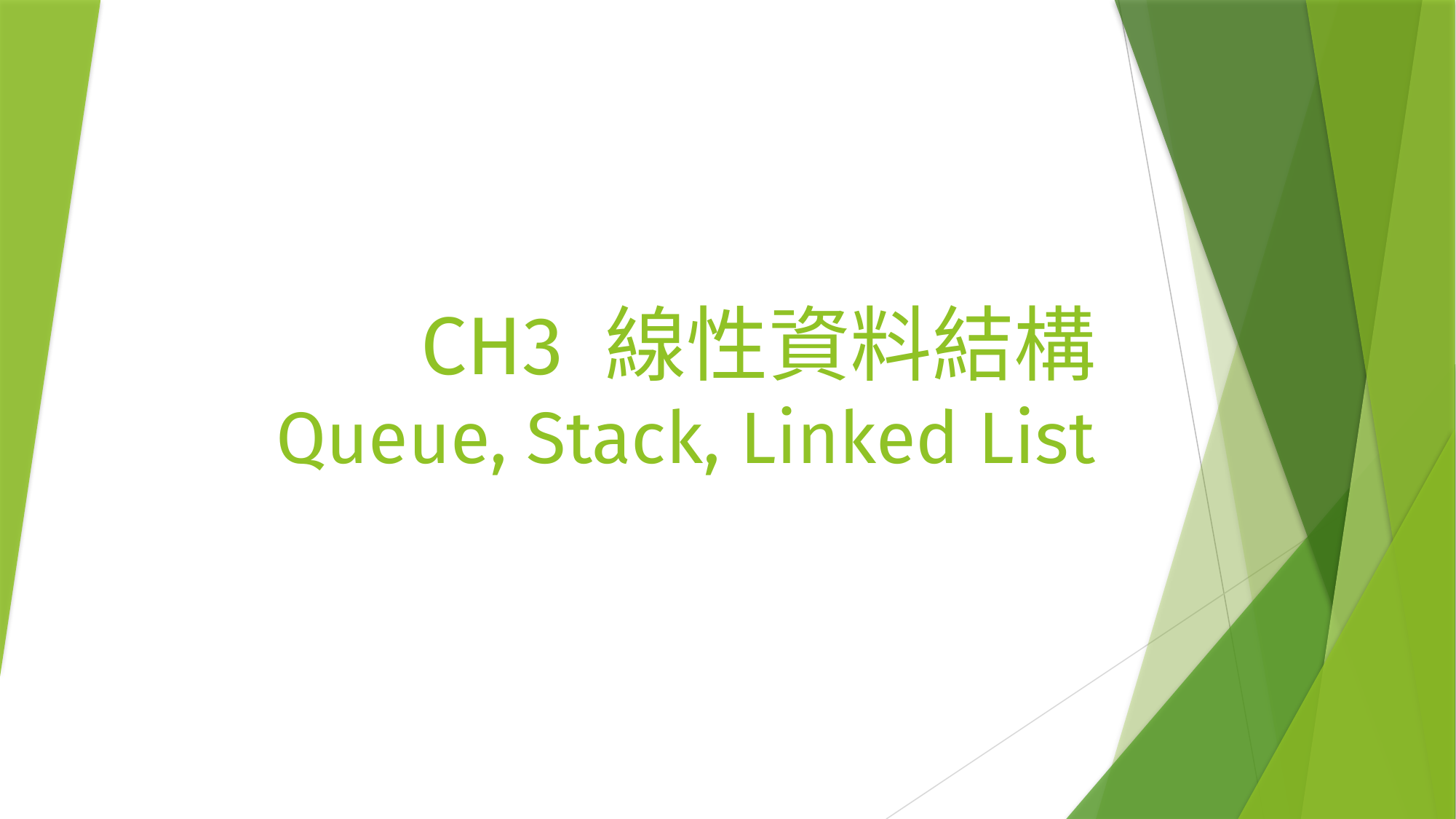

# CH3 線性資料結構 Queue, Stack, Linked List